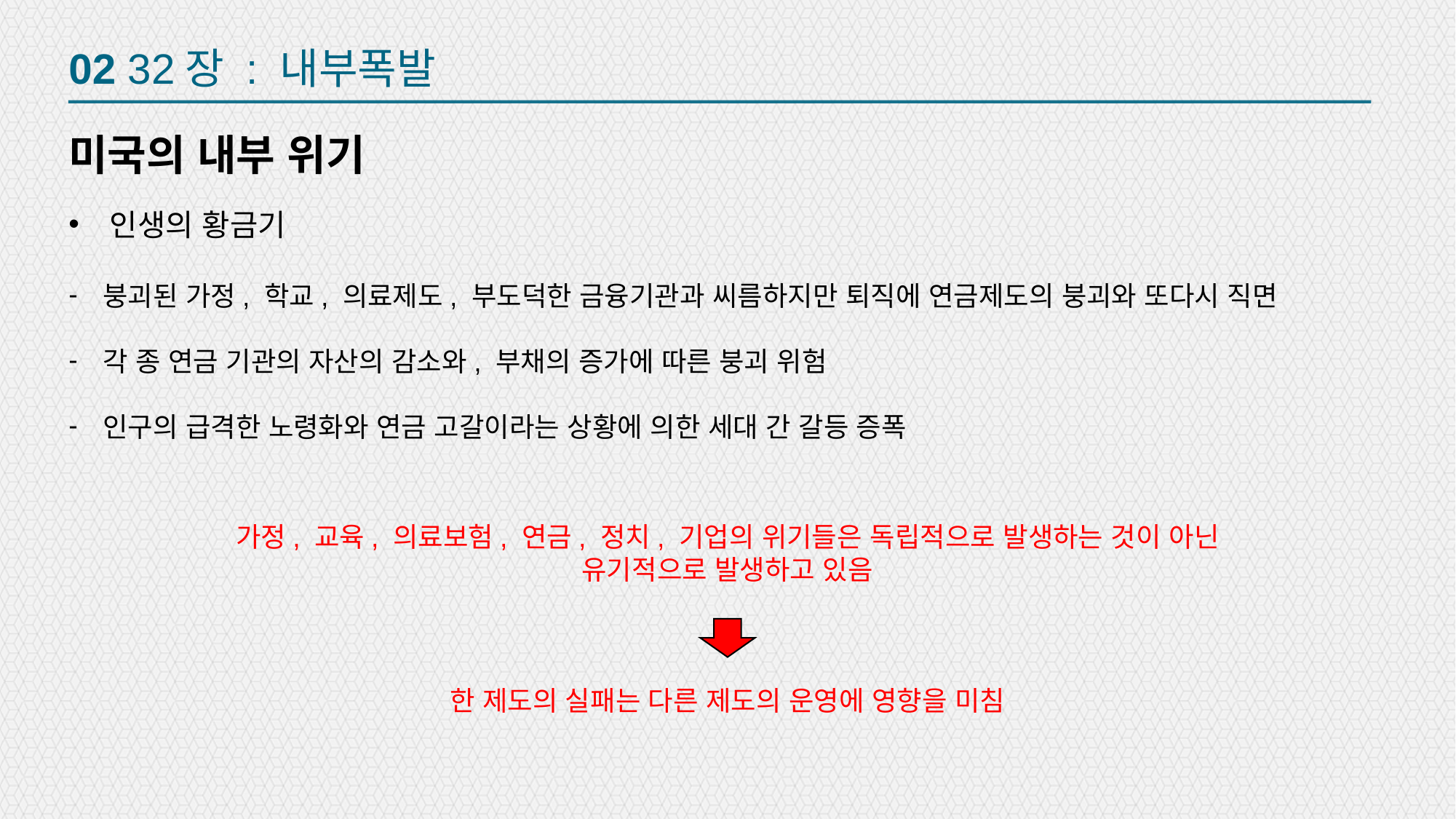

02 32장 : 내부폭발

미국의 내부 위기
인생의 황금기

붕괴된 가정, 학교, 의료제도, 부도덕한 금융기관과 씨름하지만 퇴직에 연금제도의 붕괴와 또다시 직면

각 종 연금 기관의 자산의 감소와, 부채의 증가에 따른 붕괴 위험

인구의 급격한 노령화와 연금 고갈이라는 상황에 의한 세대 간 갈등 증폭
가정, 교육, 의료보험, 연금, 정치, 기업의 위기들은 독립적으로 발생하는 것이 아닌 유기적으로 발생하고 있음

한 제도의 실패는 다른 제도의 운영에 영향을 미침